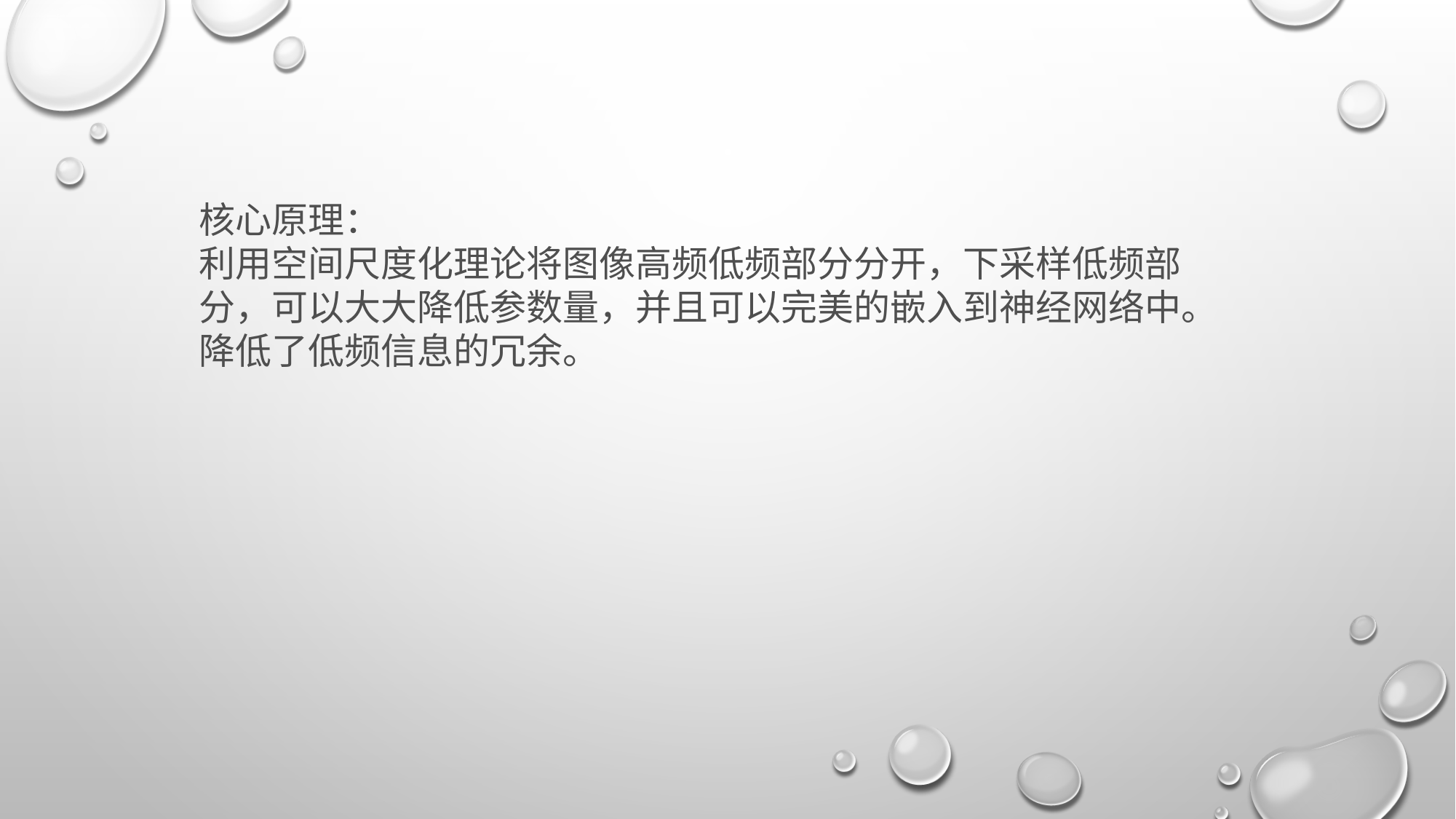

核心原理：
利用空间尺度化理论将图像高频低频部分分开，下采样低频部分，可以大大降低参数量，并且可以完美的嵌入到神经网络中。降低了低频信息的冗余。